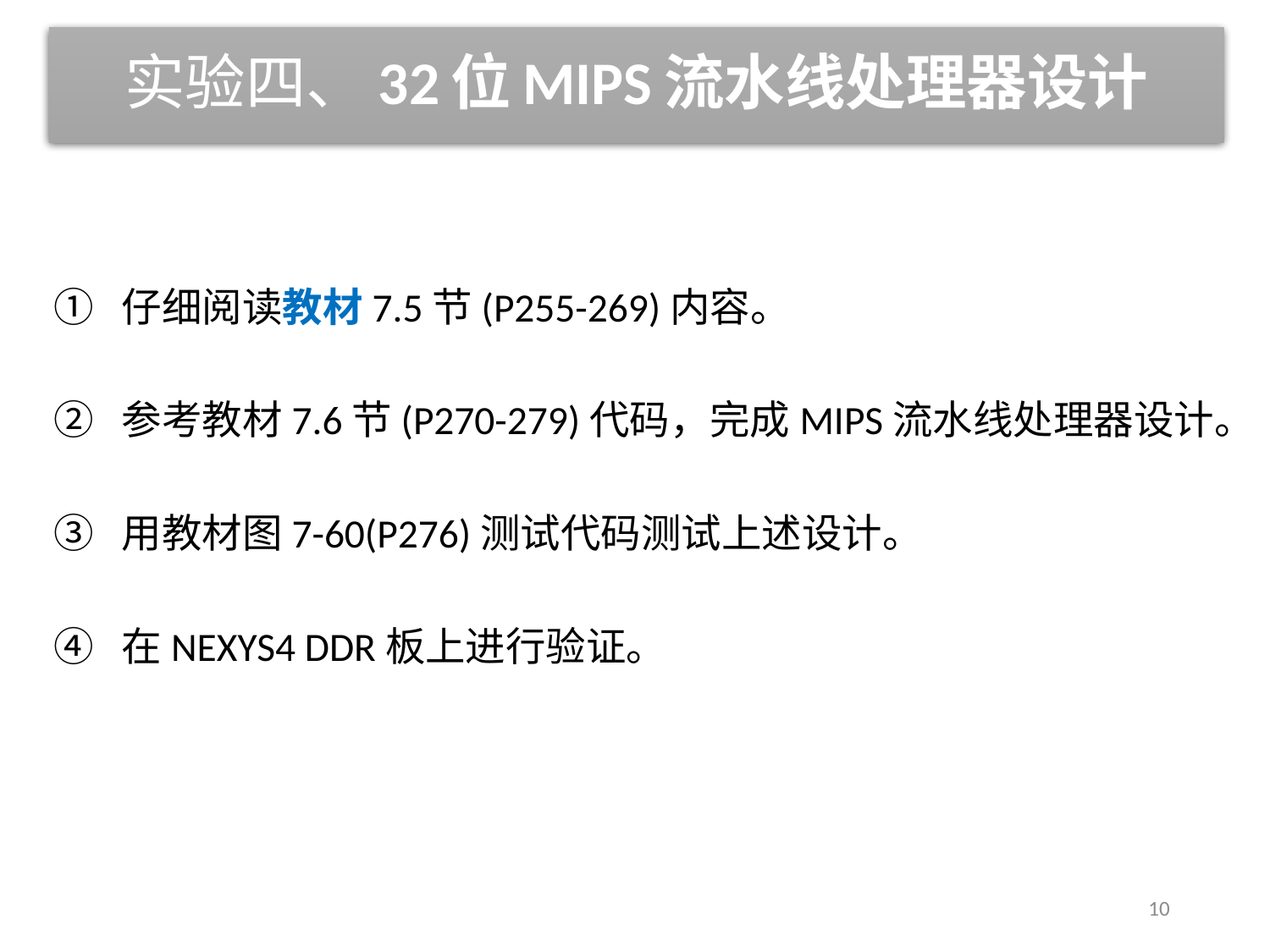

# 实验四、32位MIPS流水线处理器设计
仔细阅读教材7.5节(P255-269)内容。
参考教材7.6节(P270-279)代码，完成MIPS流水线处理器设计。
用教材图7-60(P276)测试代码测试上述设计。
在NEXYS4 DDR板上进行验证。
10